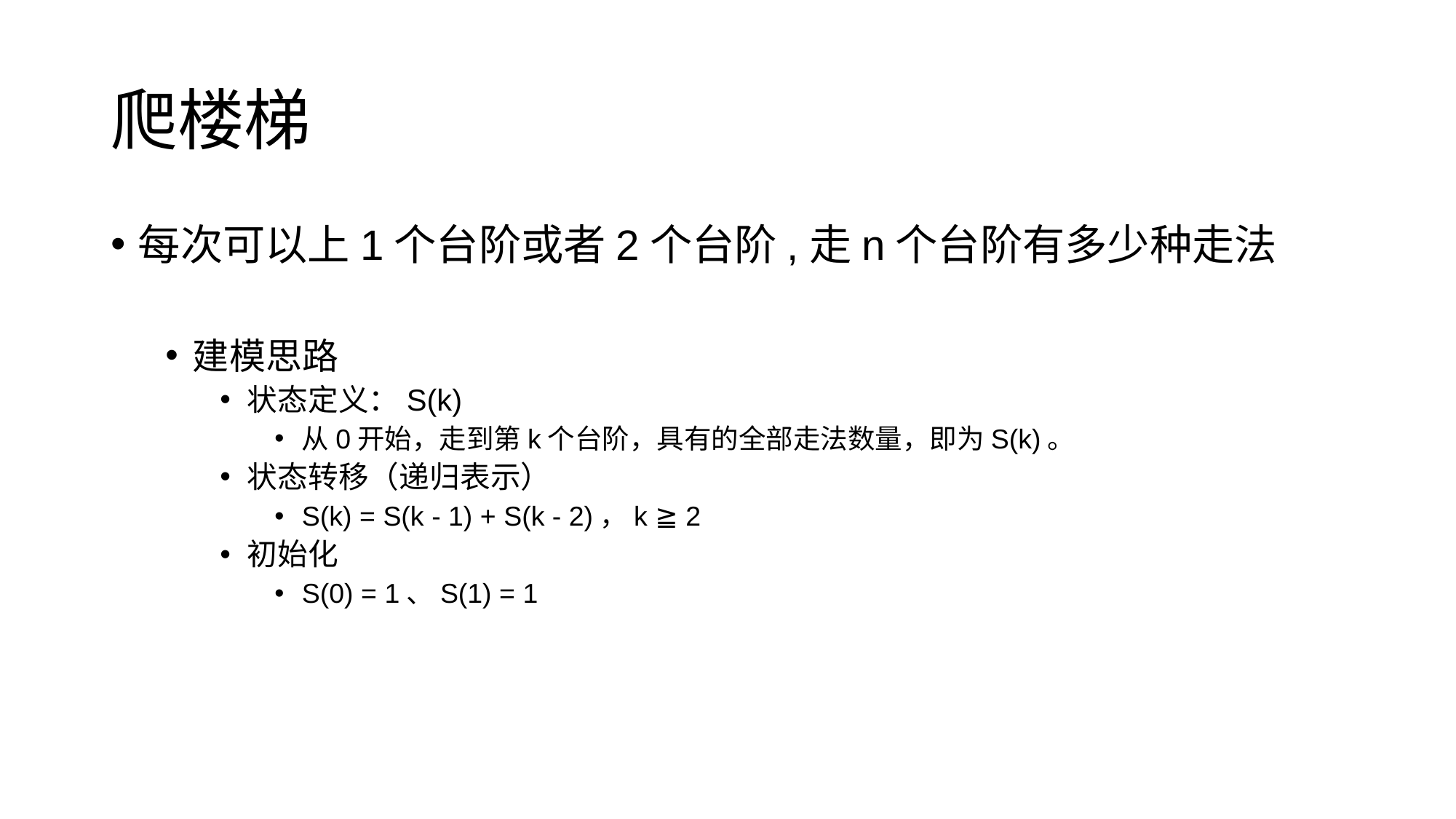

# 爬楼梯
每次可以上1个台阶或者2个台阶,走n个台阶有多少种走法

建模思路
状态定义：S(k)
从0开始，走到第k个台阶，具有的全部走法数量，即为S(k)。
状态转移（递归表示）
S(k) = S(k - 1) + S(k - 2)，k ≧ 2
初始化
S(0) = 1、S(1) = 1